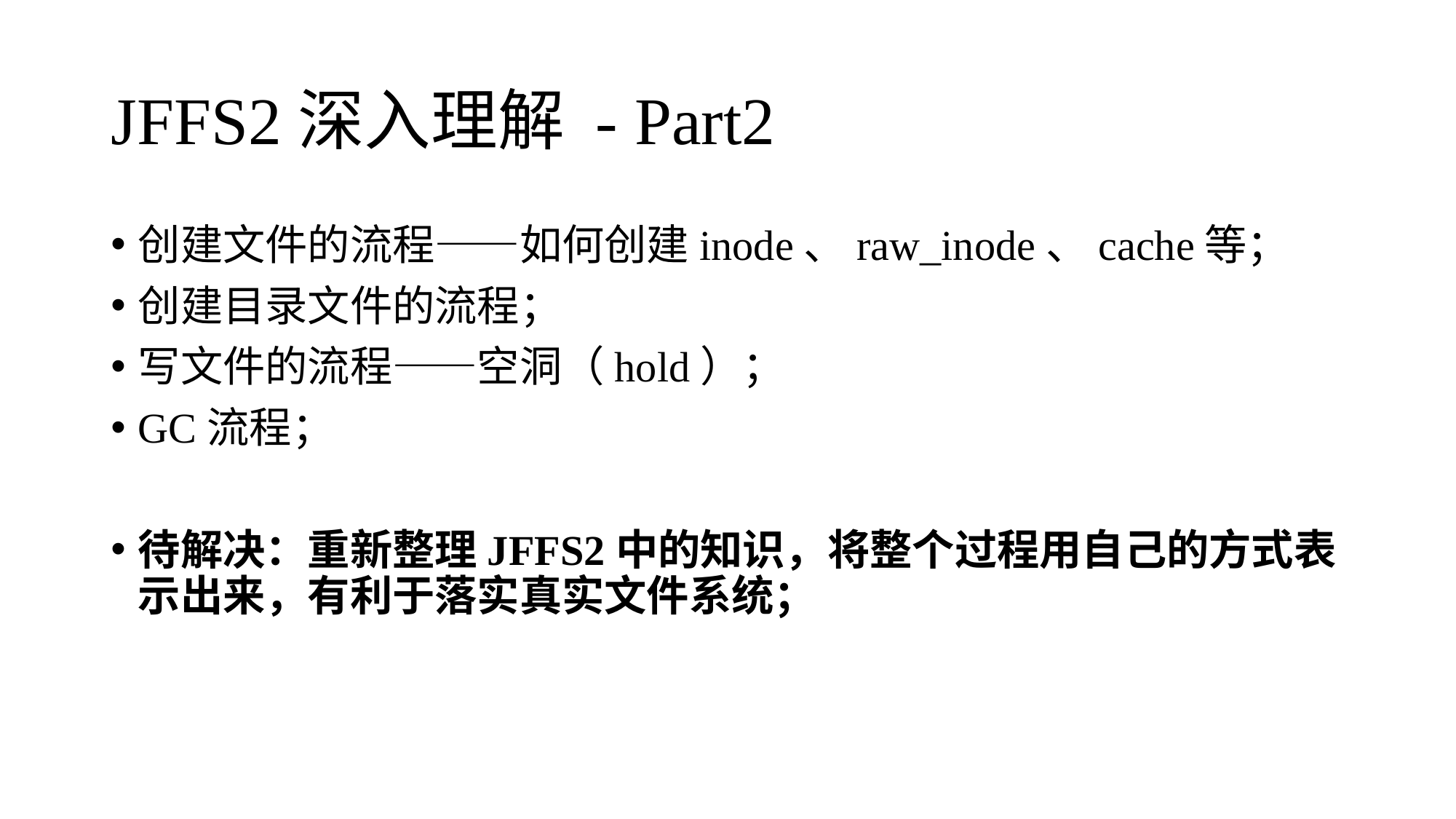

# JFFS2深入理解 - Part2
创建文件的流程——如何创建inode、raw_inode、cache等；
创建目录文件的流程；
写文件的流程——空洞（hold）；
GC流程；

待解决：重新整理JFFS2中的知识，将整个过程用自己的方式表示出来，有利于落实真实文件系统；